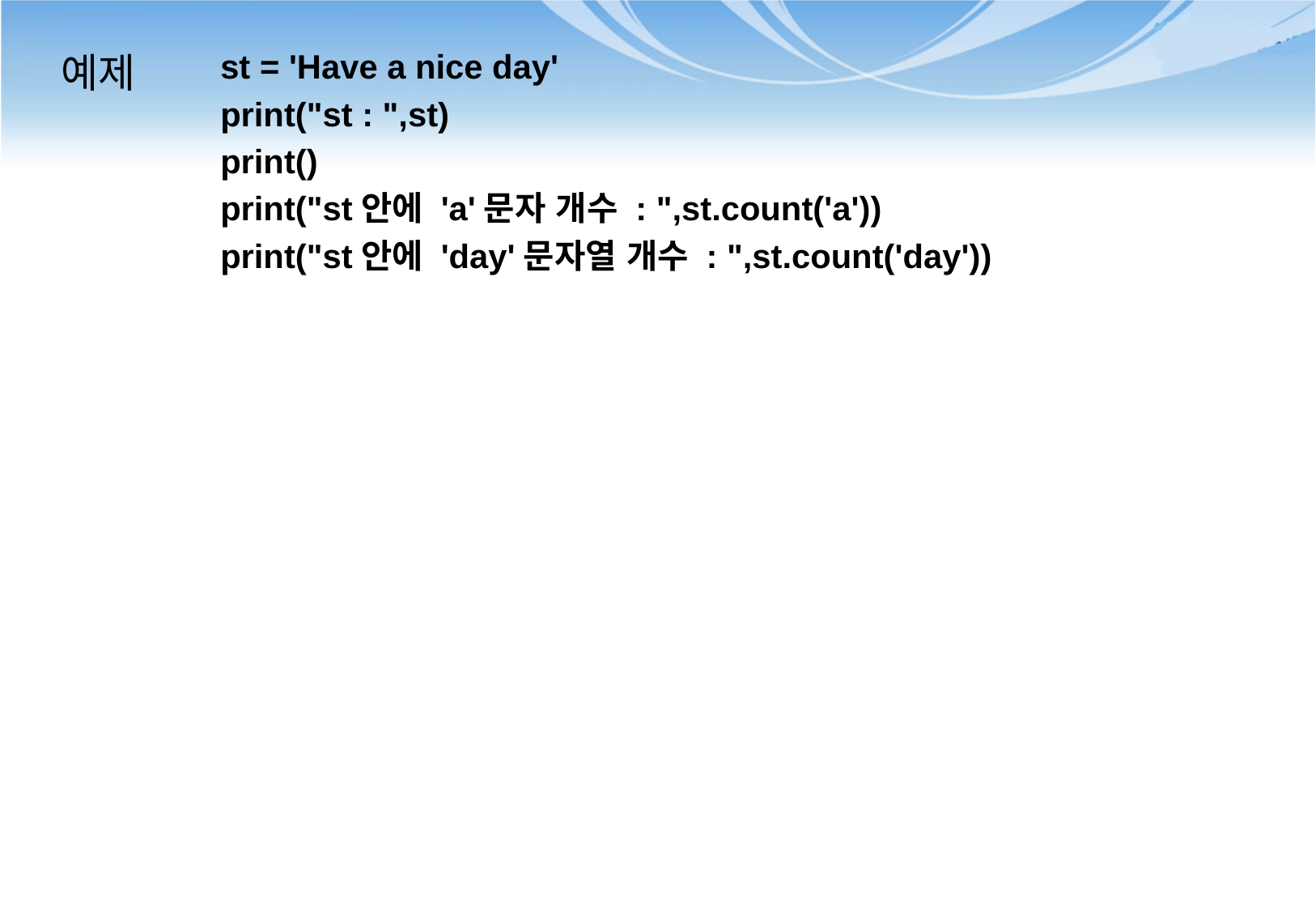

# 예제
st = 'Have a nice day'
print("st : ",st)
print()
print("st안에 'a'문자 개수 : ",st.count('a'))
print("st안에 'day'문자열 개수 : ",st.count('day'))